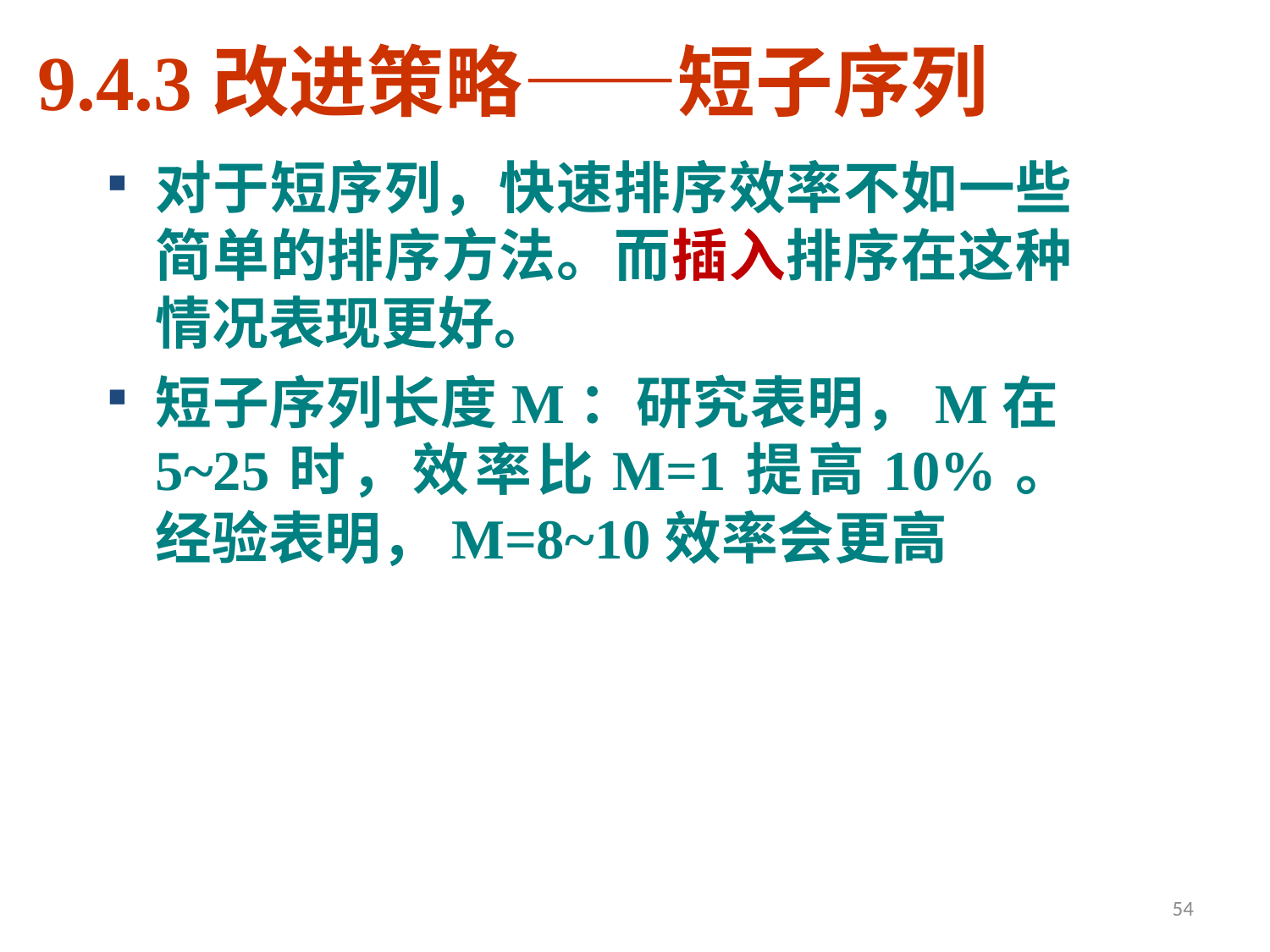

9.4.3改进策略——短子序列
对于短序列，快速排序效率不如一些简单的排序方法。而插入排序在这种情况表现更好。
短子序列长度M：研究表明，M在5~25时，效率比M=1提高10%。经验表明，M=8~10效率会更高

54